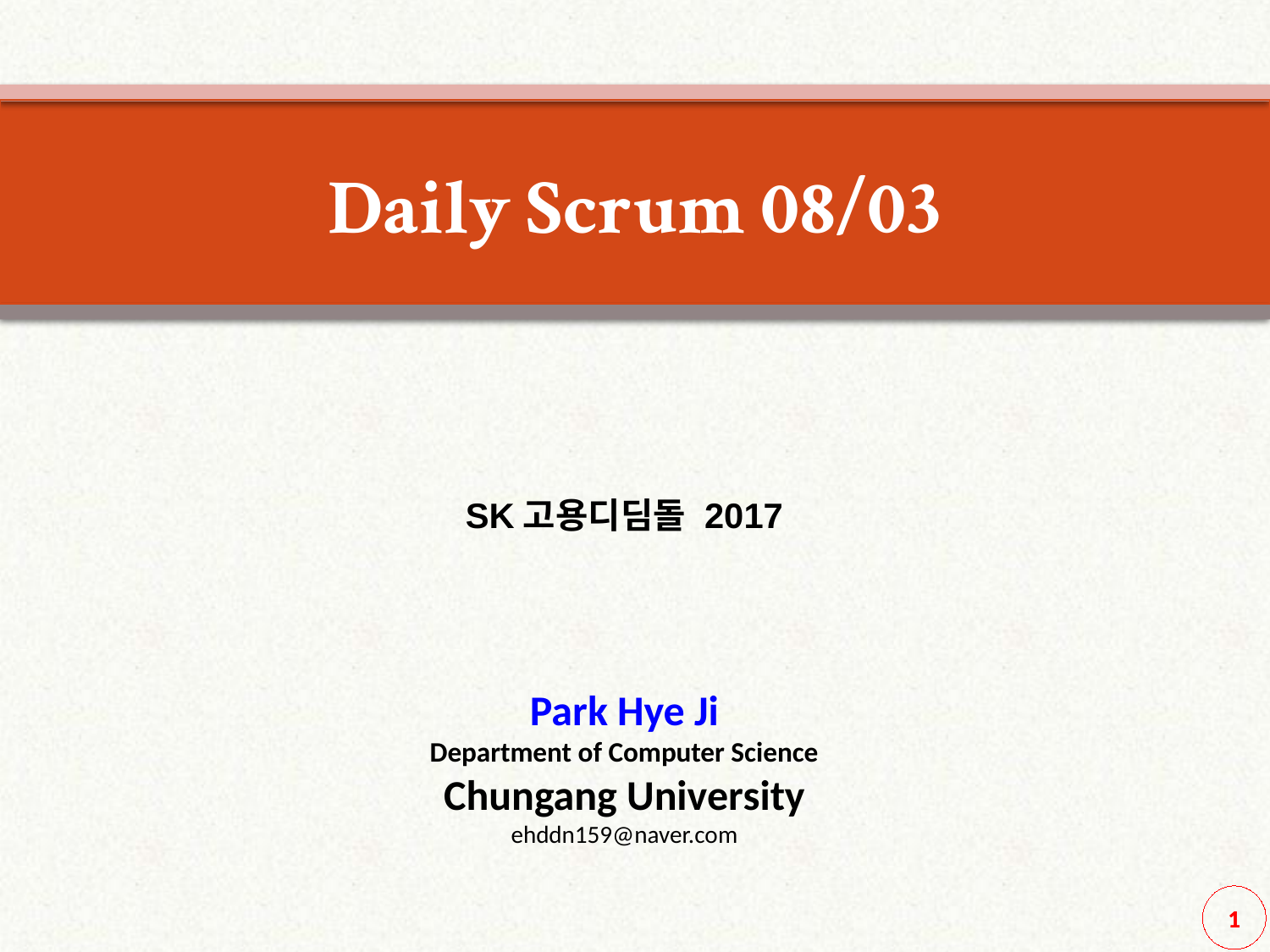

# Daily Scrum 08/03
SK고용디딤돌 2017
Park Hye Ji
Department of Computer Science
Chungang University
ehddn159@naver.com